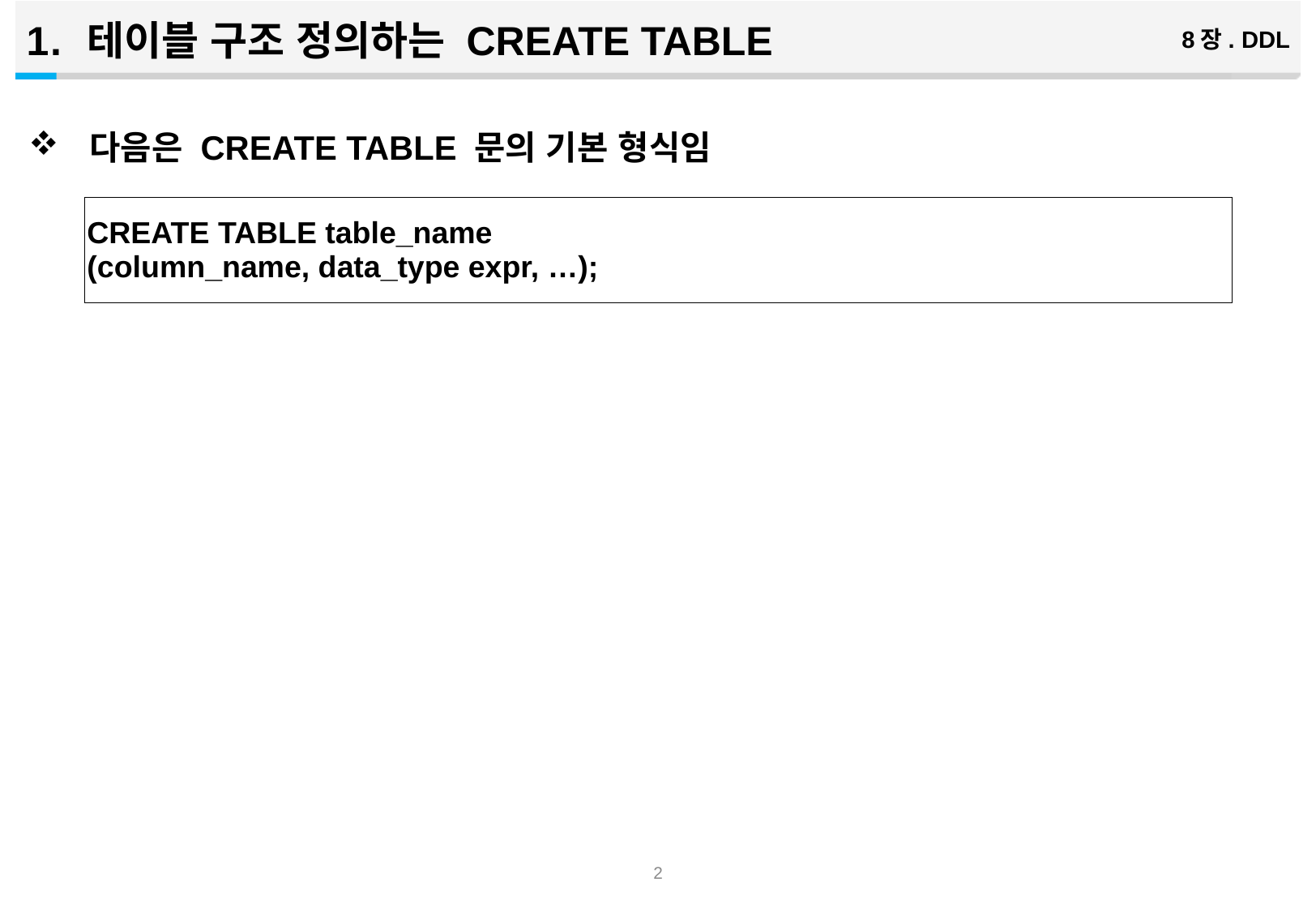

테이블 구조 정의하는 CREATE TABLE
8장. DDL
다음은 CREATE TABLE 문의 기본 형식임

| CREATE TABLE table\_name (column\_name, data\_type expr, …); |
| --- |
2